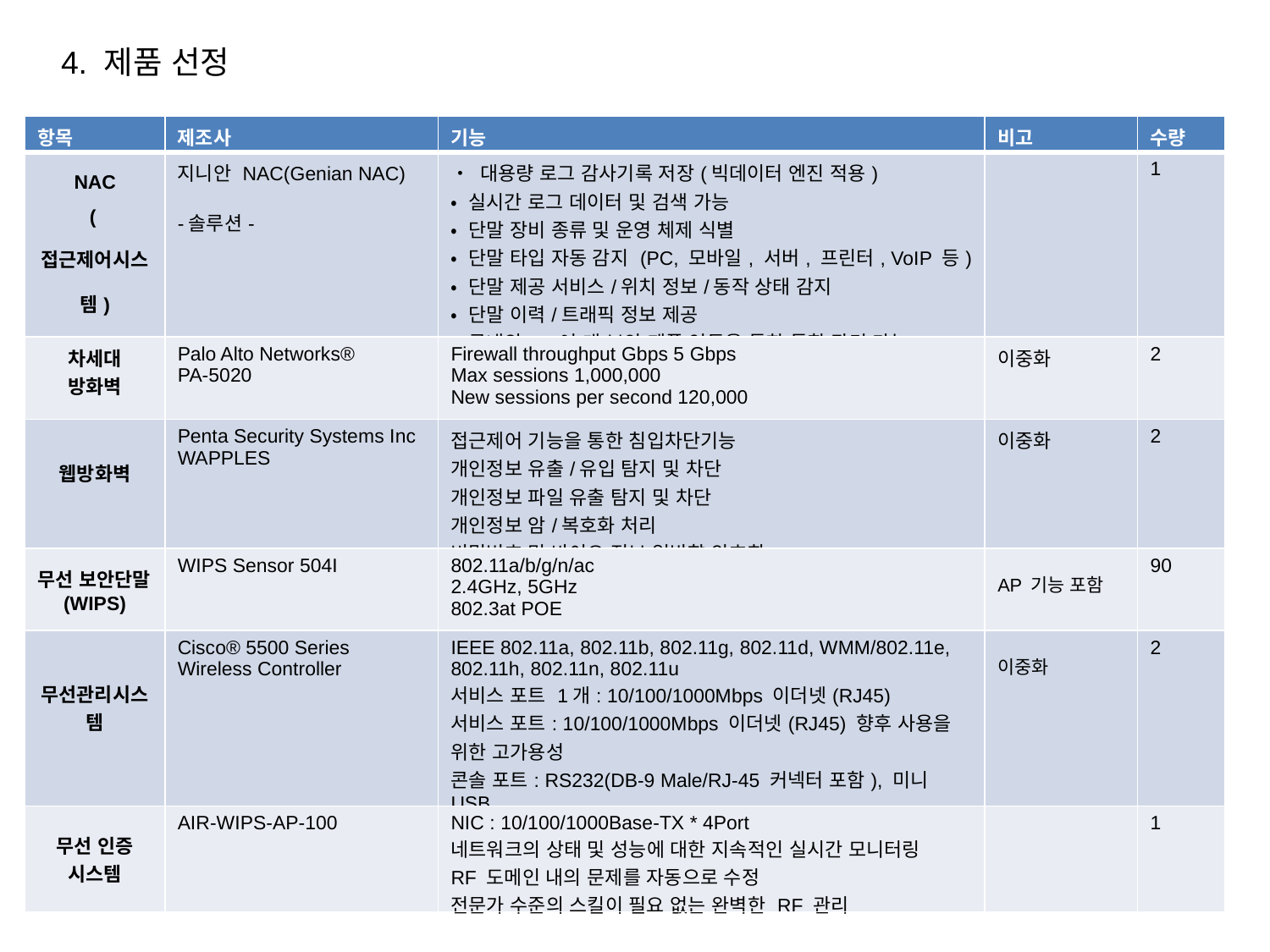

4. 제품 선정
| 항목 | 제조사 | 기능 | 비고 | 수량 |
| --- | --- | --- | --- | --- |
| NAC (접근제어시스템) | 지니안 NAC(Genian NAC) -솔루션- | • 대용량 로그 감사기록 저장(빅데이터 엔진 적용) • 실시간 로그 데이터 및 검색 가능 • 단말 장비 종류 및 운영 체제 식별 • 단말 타입 자동 감지 (PC, 모바일, 서버, 프린터, VoIP 등) • 단말 제공 서비스/위치 정보/동작 상태 감지 • 단말 이력/트래픽 정보 제공 • 국내외 40여 개 보안 제품 연동을 통한 통합 관리 가능 |  | 1 |
| 차세대 방화벽 | Palo Alto Networks® PA-5020 | Firewall throughput Gbps 5 Gbps Max sessions 1,000,000 New sessions per second 120,000 | 이중화 | 2 |
| 웹방화벽 | Penta Security Systems Inc WAPPLES | 접근제어 기능을 통한 침입차단기능 개인정보 유출/유입 탐지 및 차단 개인정보 파일 유출 탐지 및 차단 개인정보 암/복호화 처리 비밀번호 및 바이오 정보 일방향 암호화 | 이중화 | 2 |
| 무선 보안단말(WIPS) | WIPS Sensor 504I | 802.11a/b/g/n/ac 2.4GHz, 5GHz 802.3at POE | AP 기능 포함 | 90 |
| 무선관리시스템 | Cisco® 5500 Series Wireless Controller | IEEE 802.11a, 802.11b, 802.11g, 802.11d, WMM/802.11e, 802.11h, 802.11n, 802.11u 서비스 포트 1개: 10/100/1000Mbps 이더넷(RJ45) 서비스 포트: 10/100/1000Mbps 이더넷(RJ45) 향후 사용을 위한 고가용성 콘솔 포트: RS232(DB-9 Male/RJ-45 커넥터 포함), 미니 USB | 이중화 | 2 |
| 무선 인증 시스템 | AIR-WIPS-AP-100 | NIC : 10/100/1000Base-TX \* 4Port 네트워크의 상태 및 성능에 대한 지속적인 실시간 모니터링 RF 도메인 내의 문제를 자동으로 수정 전문가 수준의 스킬이 필요 없는 완벽한 RF 관리 |  | 1 |